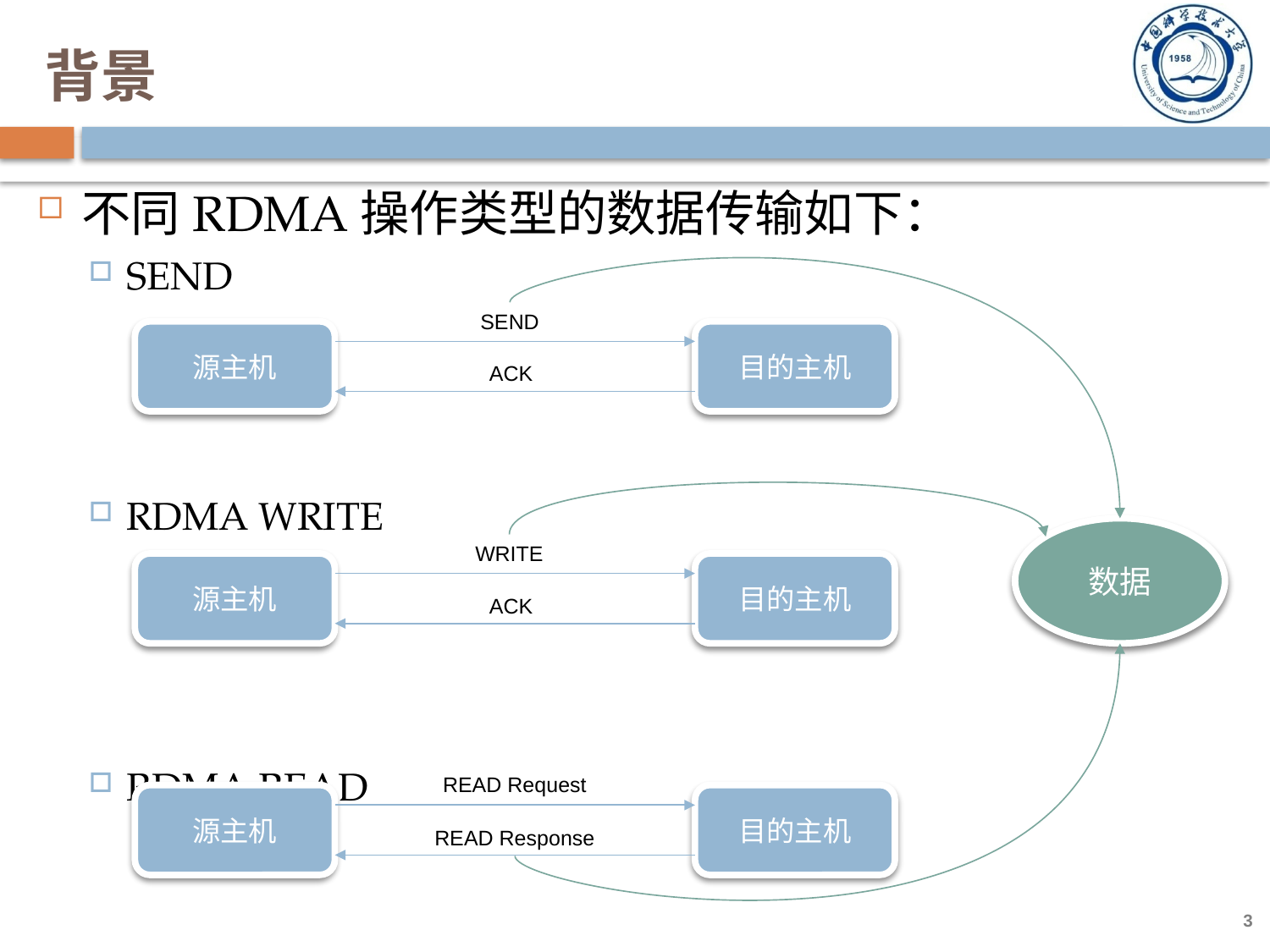

# 背景
不同RDMA操作类型的数据传输如下：
SEND

RDMA WRITE

RDMA READ
SEND
源主机
目的主机
ACK
数据
WRITE
源主机
目的主机
ACK
READ Request
源主机
目的主机
READ Response
3